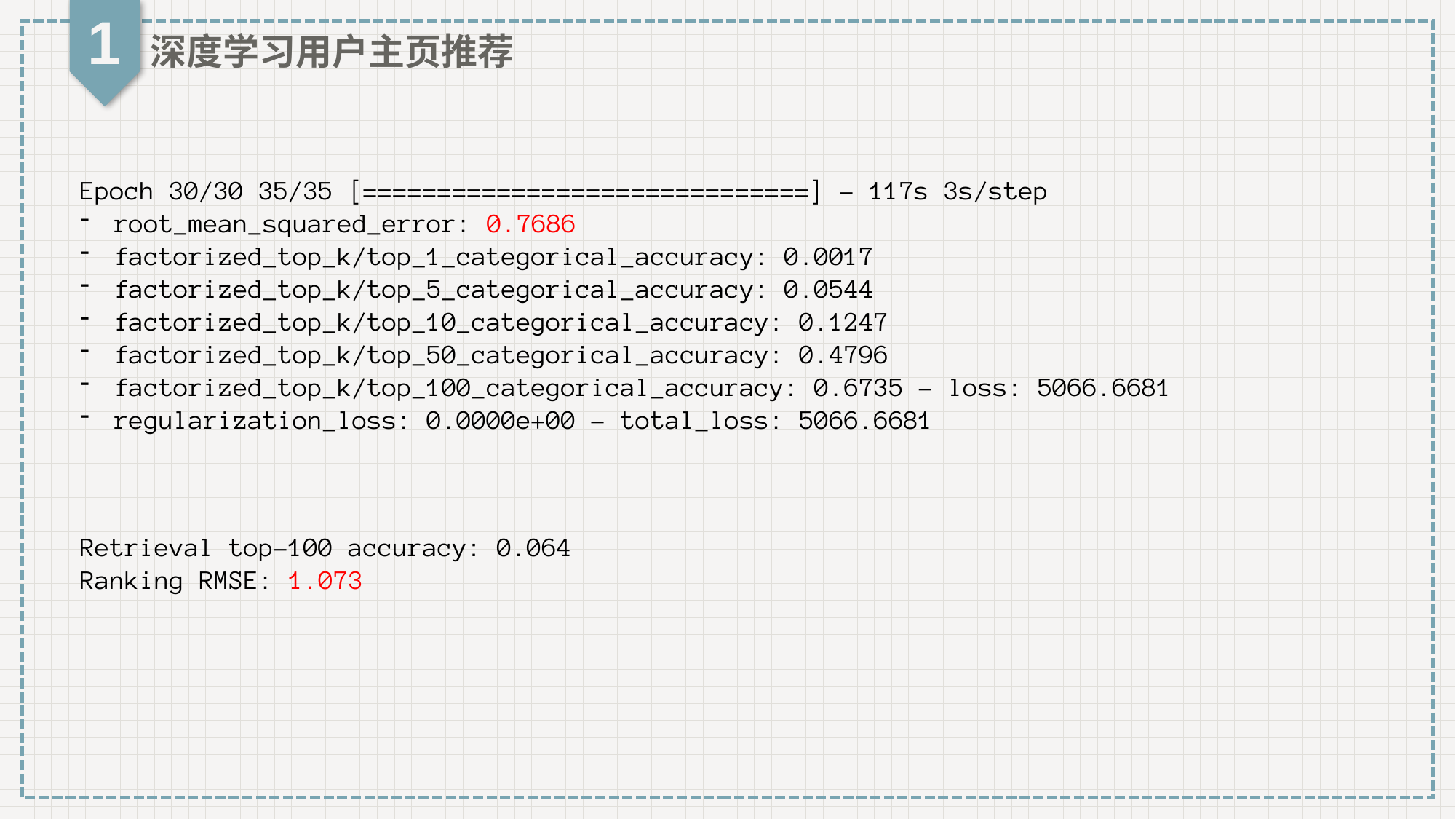

1
深度学习用户主页推荐
Epoch 30/30 35/35 [==============================] - 117s 3s/step
root_mean_squared_error: 0.7686
factorized_top_k/top_1_categorical_accuracy: 0.0017
factorized_top_k/top_5_categorical_accuracy: 0.0544
factorized_top_k/top_10_categorical_accuracy: 0.1247
factorized_top_k/top_50_categorical_accuracy: 0.4796
factorized_top_k/top_100_categorical_accuracy: 0.6735 - loss: 5066.6681
regularization_loss: 0.0000e+00 - total_loss: 5066.6681
Retrieval top-100 accuracy: 0.064
Ranking RMSE: 1.073